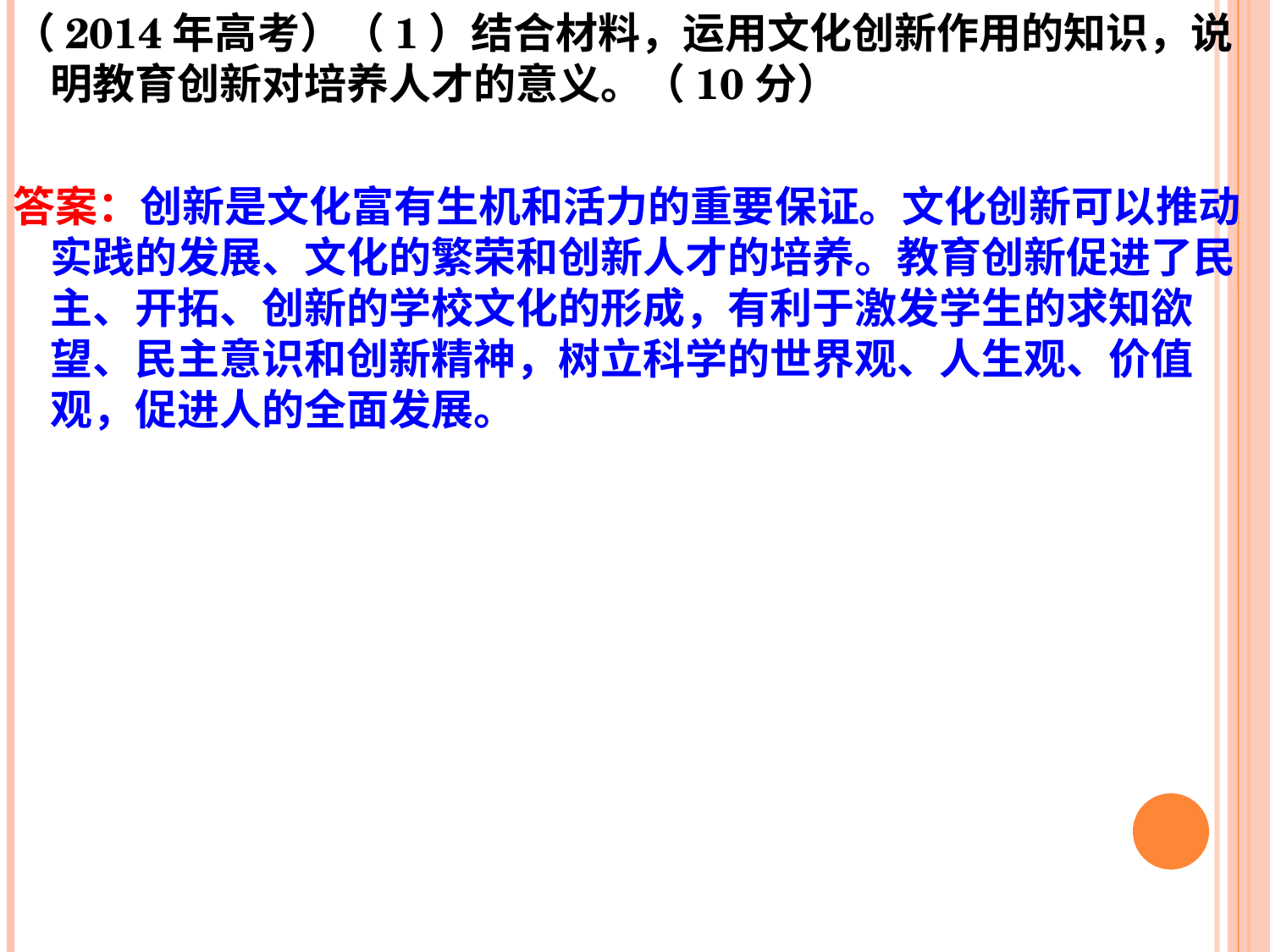

（2014年高考）（1）结合材料，运用文化创新作用的知识，说明教育创新对培养人才的意义。（10分）

答案：创新是文化富有生机和活力的重要保证。文化创新可以推动实践的发展、文化的繁荣和创新人才的培养。教育创新促进了民主、开拓、创新的学校文化的形成，有利于激发学生的求知欲望、民主意识和创新精神，树立科学的世界观、人生观、价值观，促进人的全面发展。